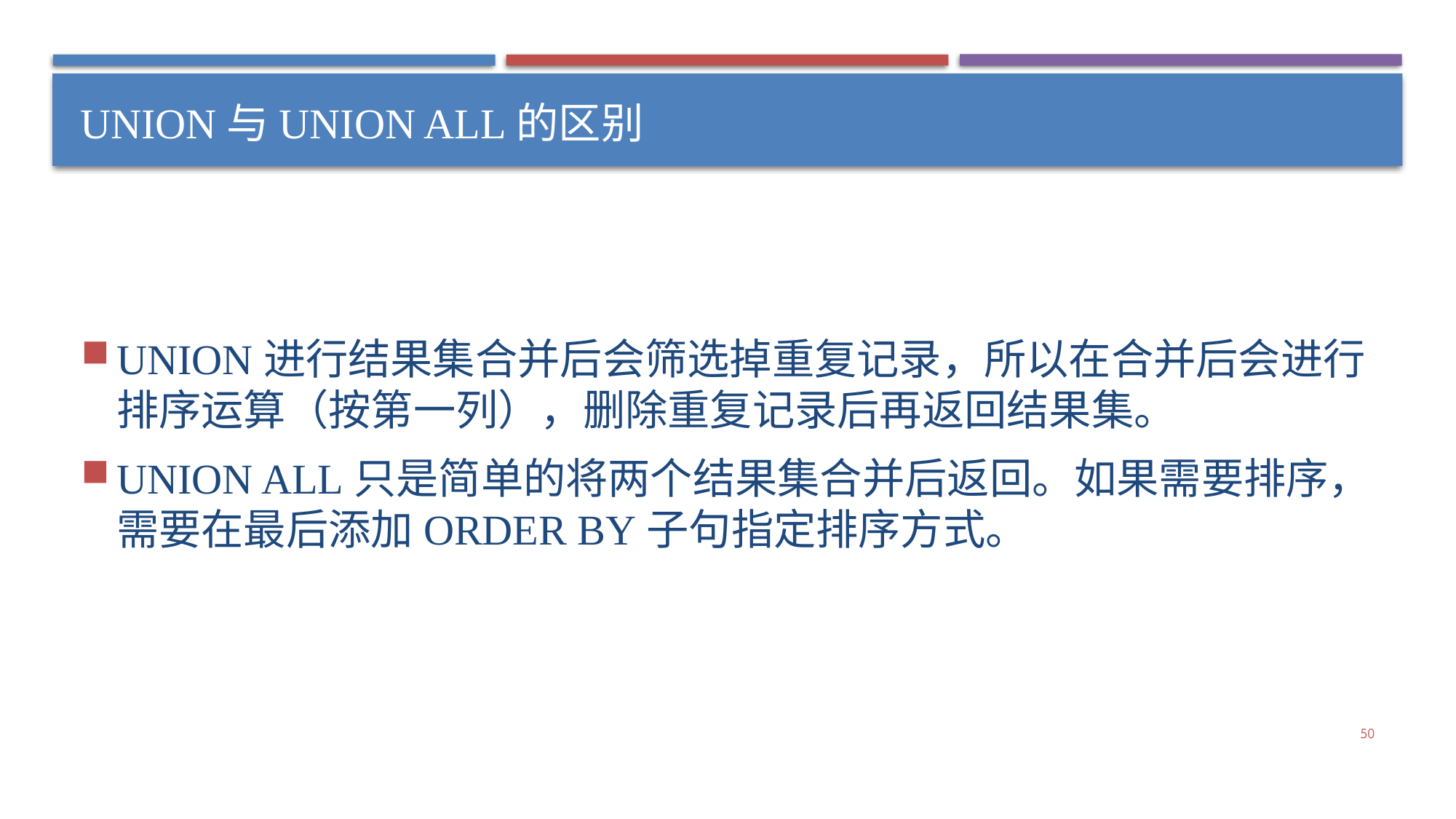

# UNION与UNION ALL的区别
UNION进行结果集合并后会筛选掉重复记录，所以在合并后会进行排序运算（按第一列），删除重复记录后再返回结果集。
UNION ALL只是简单的将两个结果集合并后返回。如果需要排序，需要在最后添加ORDER BY子句指定排序方式。
50